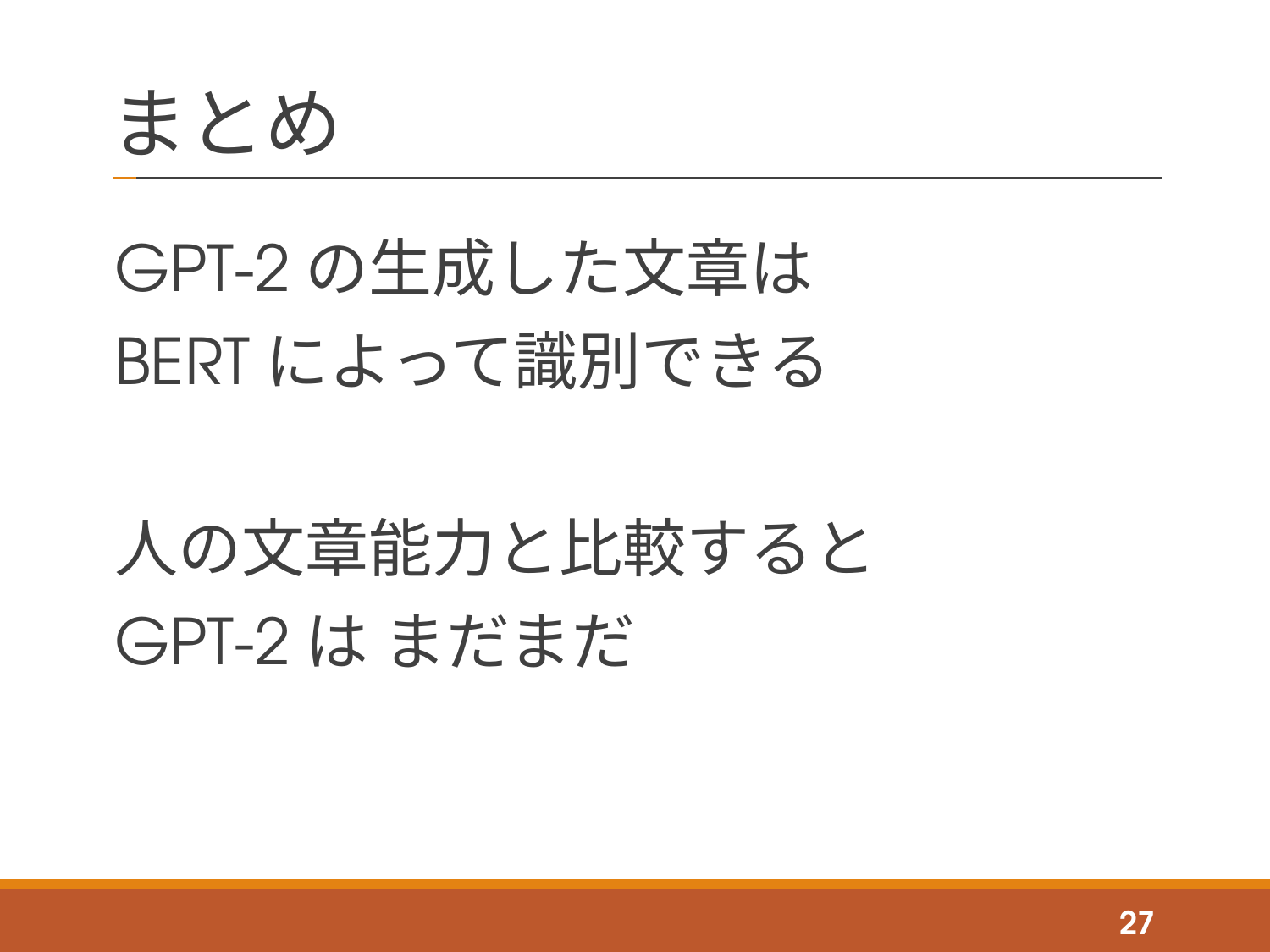

# まとめ
GPT-2の生成した文章は
BERTによって識別できる

人の文章能力と比較すると
GPT-2は まだまだ
27